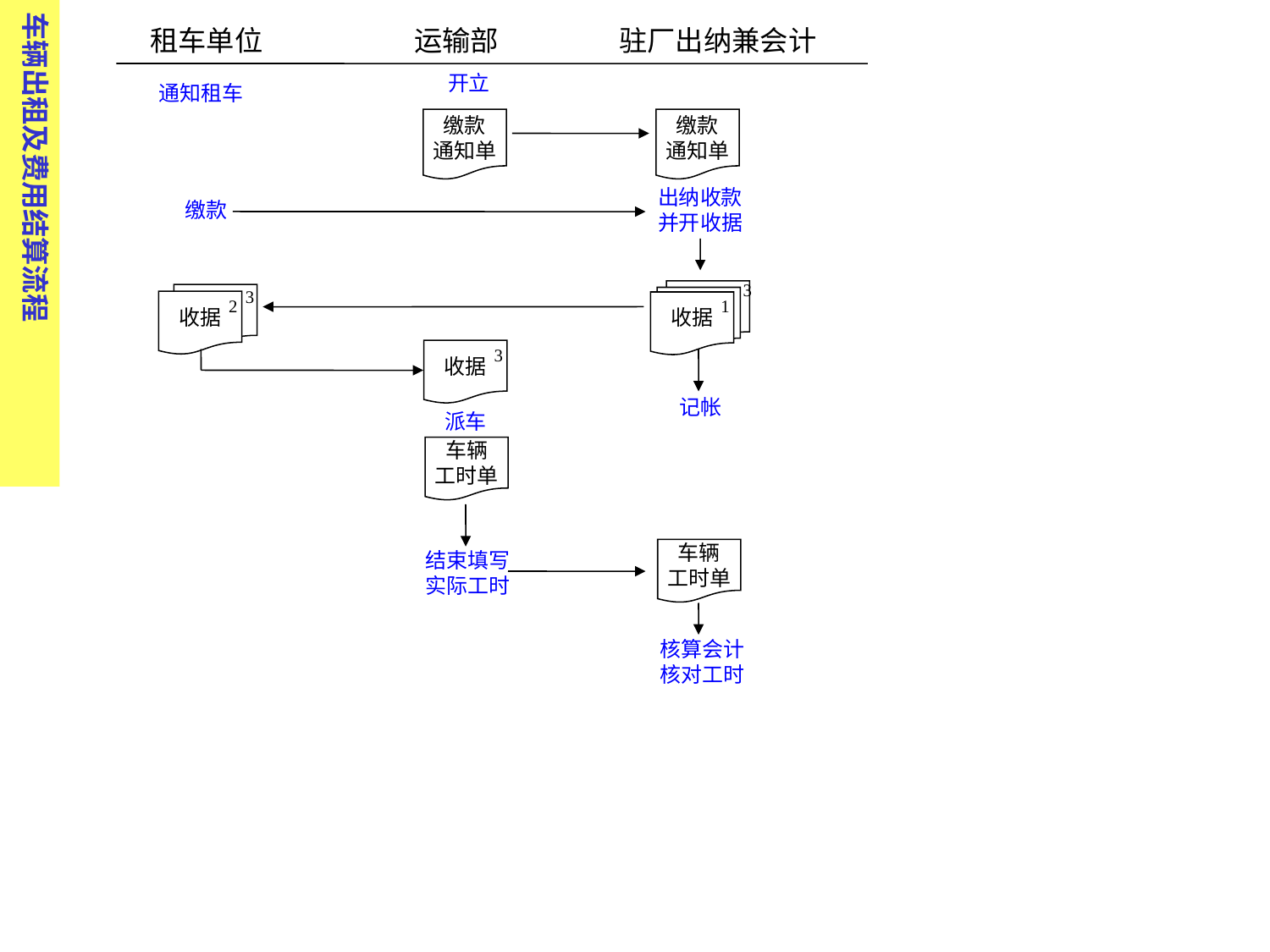

车辆出租及费用结算流程
租车单位              　 　运输部                   驻厂出纳兼会计

开立
通知租车
缴款
通知单
缴款
通知单

出纳收款并开收据
缴款

3
3

2
1
收据
收据

3
收据

记帐
派车
车辆
工时单

车辆
工时单
结束填写实际工时

核算会计核对工时
135